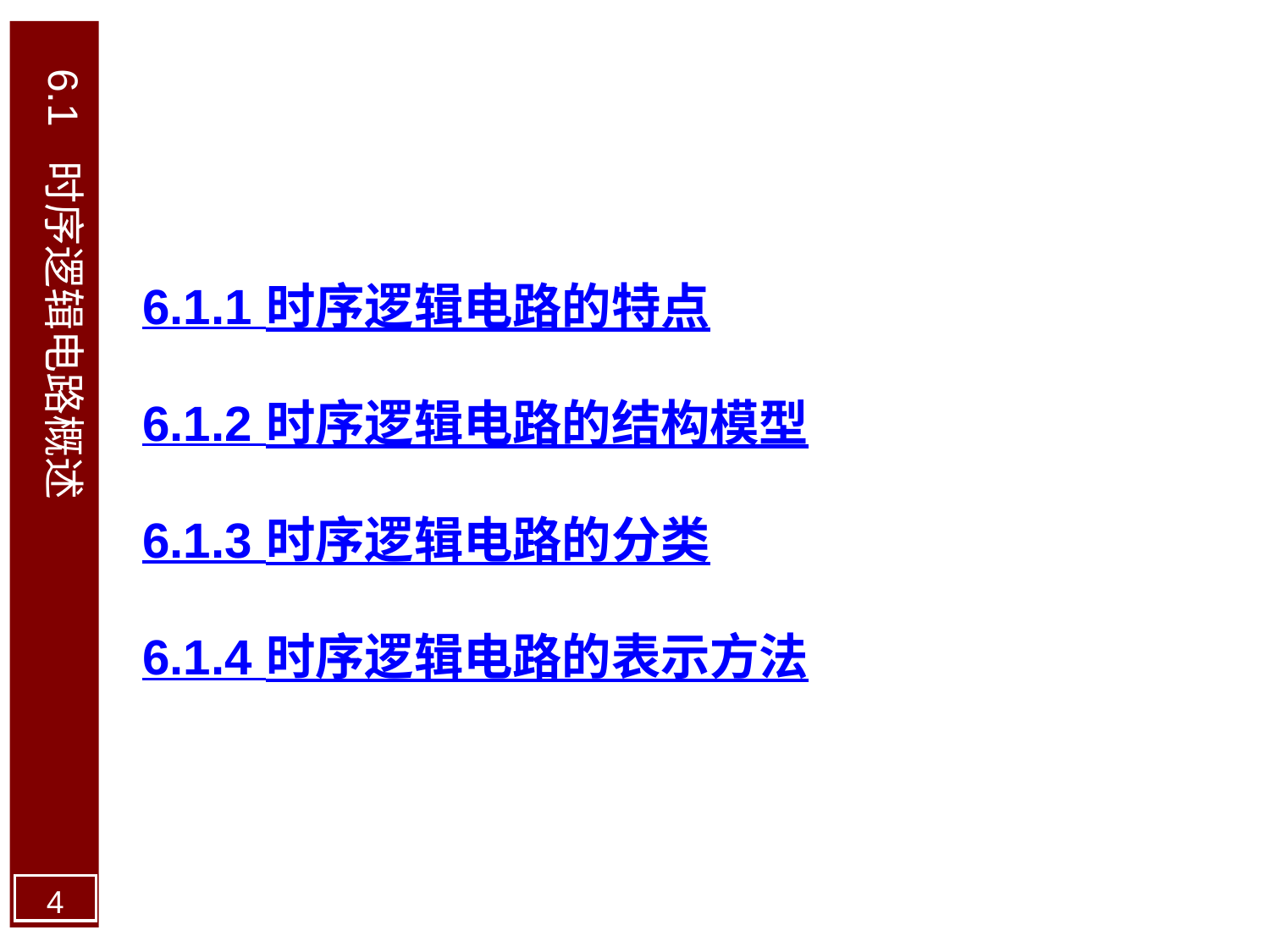

6.1  时序逻辑电路概述
6.1.1 时序逻辑电路的特点
6.1.2 时序逻辑电路的结构模型
6.1.3 时序逻辑电路的分类
6.1.4 时序逻辑电路的表示方法
4